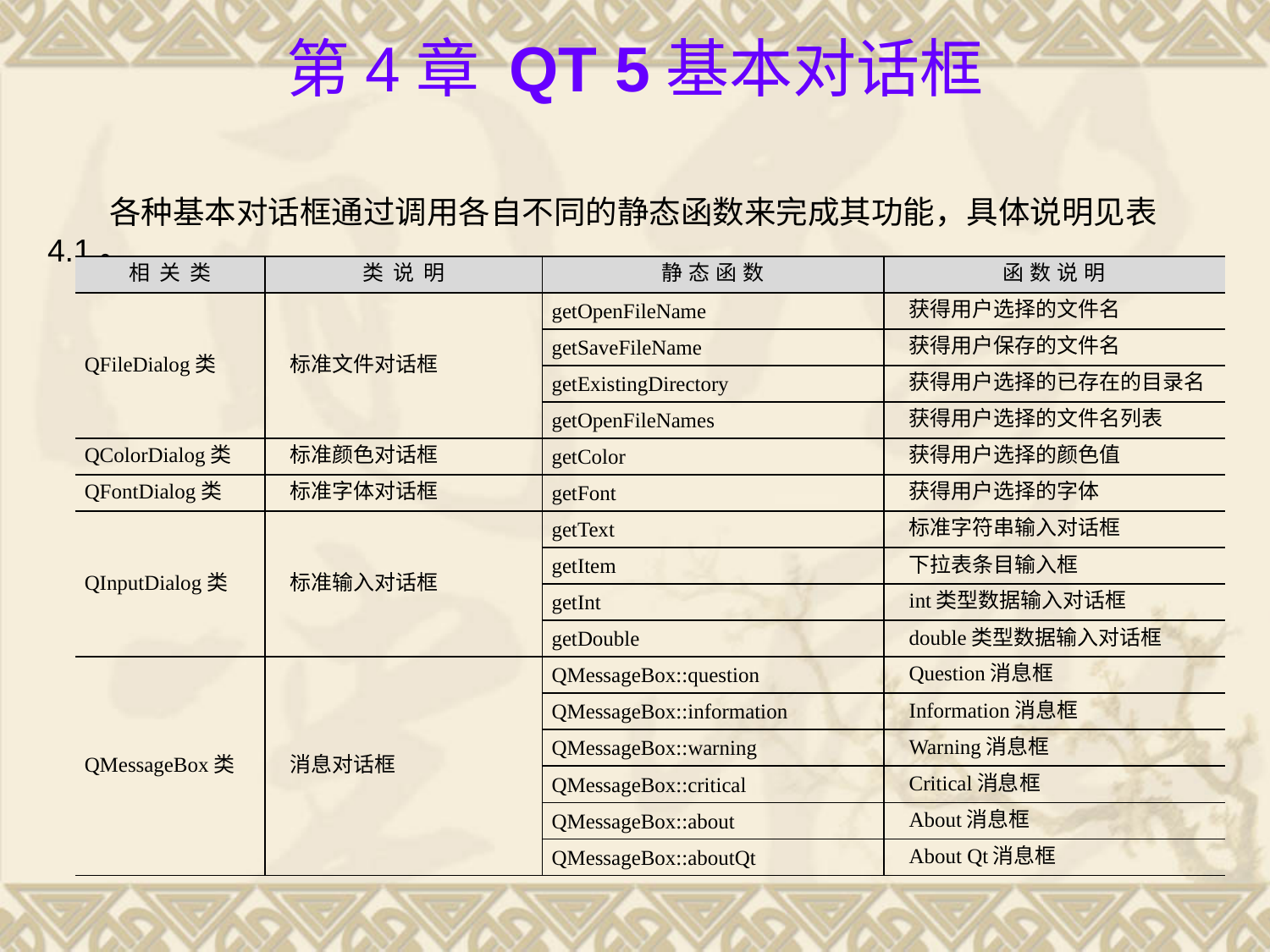

# 第4章 Qt 5基本对话框
各种基本对话框通过调用各自不同的静态函数来完成其功能，具体说明见表4.1。

| 相 关 类 | 类 说 明 | 静 态 函 数 | 函 数 说 明 |
| --- | --- | --- | --- |
| QFileDialog类 | 标准文件对话框 | getOpenFileName | 获得用户选择的文件名 |
|  |  | getSaveFileName | 获得用户保存的文件名 |
|  |  | getExistingDirectory | 获得用户选择的已存在的目录名 |
|  |  | getOpenFileNames | 获得用户选择的文件名列表 |
| QColorDialog类 | 标准颜色对话框 | getColor | 获得用户选择的颜色值 |
| QFontDialog类 | 标准字体对话框 | getFont | 获得用户选择的字体 |
| QInputDialog类 | 标准输入对话框 | getText | 标准字符串输入对话框 |
|  |  | getItem | 下拉表条目输入框 |
|  |  | getInt | int类型数据输入对话框 |
|  |  | getDouble | double类型数据输入对话框 |
| QMessageBox类 | 消息对话框 | QMessageBox::question | Question消息框 |
|  |  | QMessageBox::information | Information消息框 |
|  |  | QMessageBox::warning | Warning消息框 |
|  |  | QMessageBox::critical | Critical消息框 |
|  |  | QMessageBox::about | About消息框 |
|  |  | QMessageBox::aboutQt | About Qt消息框 |